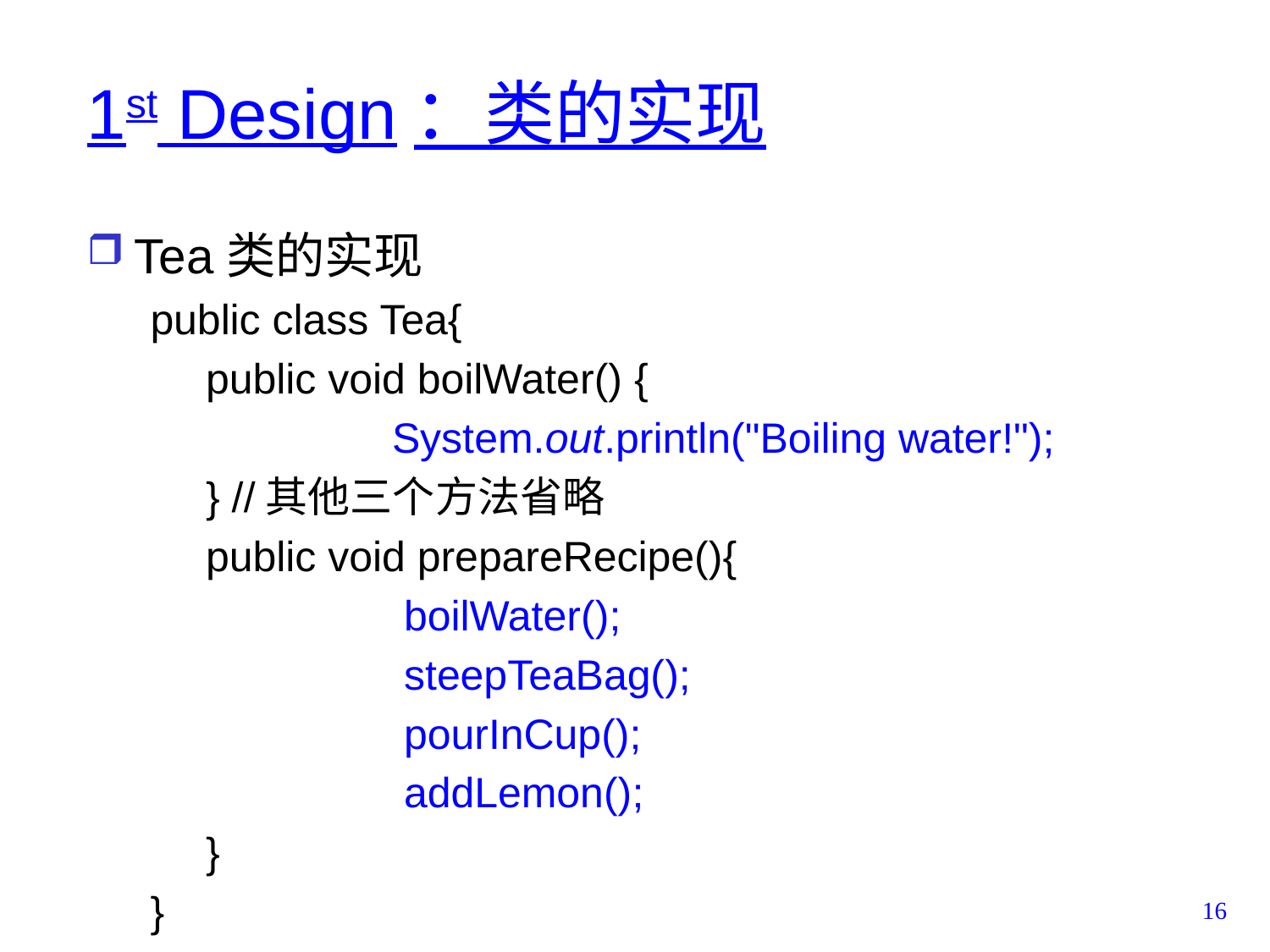

# 1st Design：类的实现
Tea类的实现
public class Tea{
public void boilWater() {
	     System.out.println("Boiling water!");
} //其他三个方法省略
public void prepareRecipe(){
	      boilWater();
	      steepTeaBag();
	      pourInCup();
	      addLemon();
}
}
16